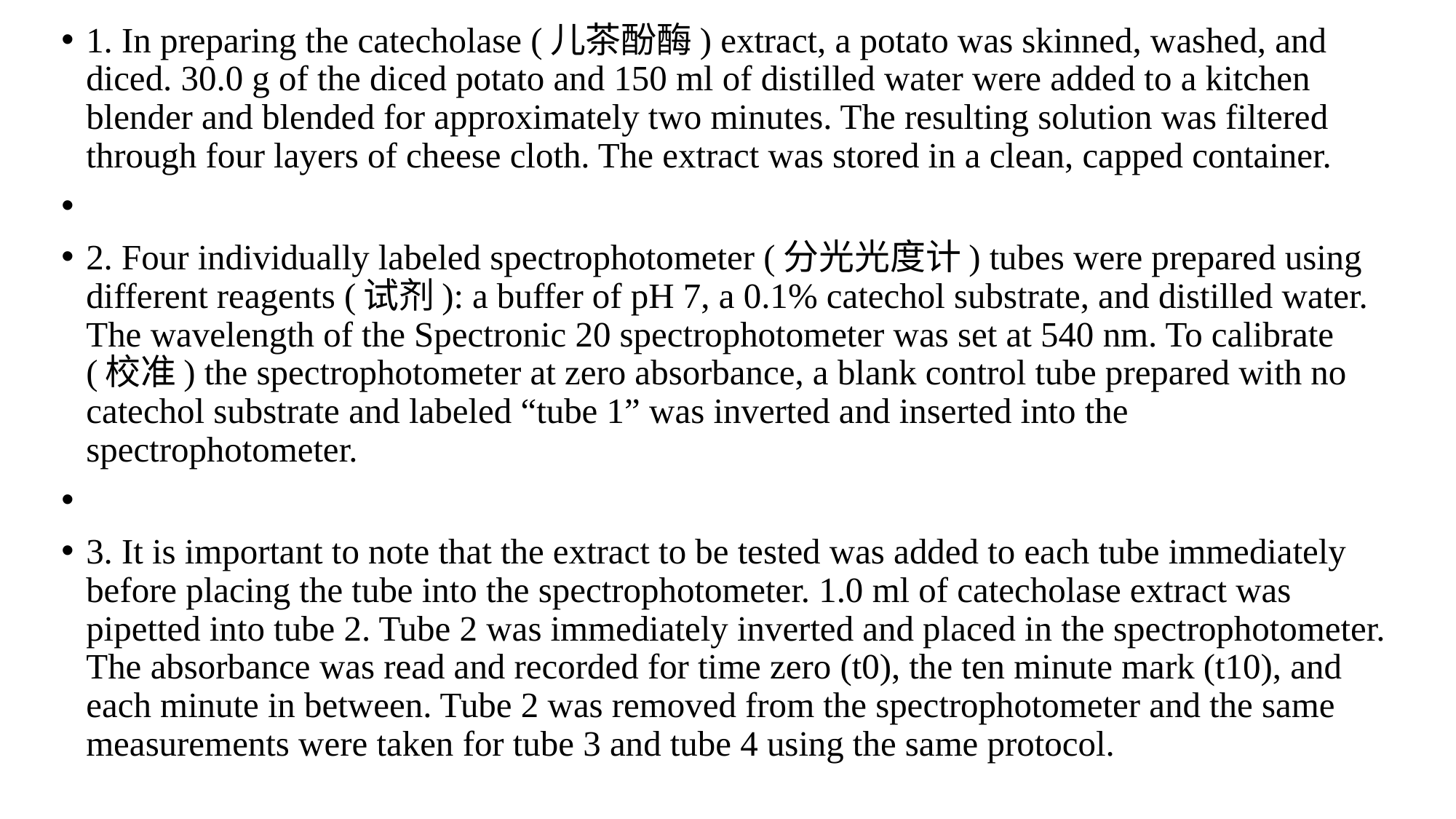

1. In preparing the catecholase (儿茶酚酶) extract, a potato was skinned, washed, and diced. 30.0 g of the diced potato and 150 ml of distilled water were added to a kitchen blender and blended for approximately two minutes. The resulting solution was filtered through four layers of cheese cloth. The extract was stored in a clean, capped container.

2. Four individually labeled spectrophotometer (分光光度计) tubes were prepared using different reagents (试剂): a buffer of pH 7, a 0.1% catechol substrate, and distilled water. The wavelength of the Spectronic 20 spectrophotometer was set at 540 nm. To calibrate (校准) the spectrophotometer at zero absorbance, a blank control tube prepared with no catechol substrate and labeled “tube 1” was inverted and inserted into the spectrophotometer.

3. It is important to note that the extract to be tested was added to each tube immediately before placing the tube into the spectrophotometer. 1.0 ml of catecholase extract was pipetted into tube 2. Tube 2 was immediately inverted and placed in the spectrophotometer. The absorbance was read and recorded for time zero (t0), the ten minute mark (t10), and each minute in between. Tube 2 was removed from the spectrophotometer and the same measurements were taken for tube 3 and tube 4 using the same protocol.